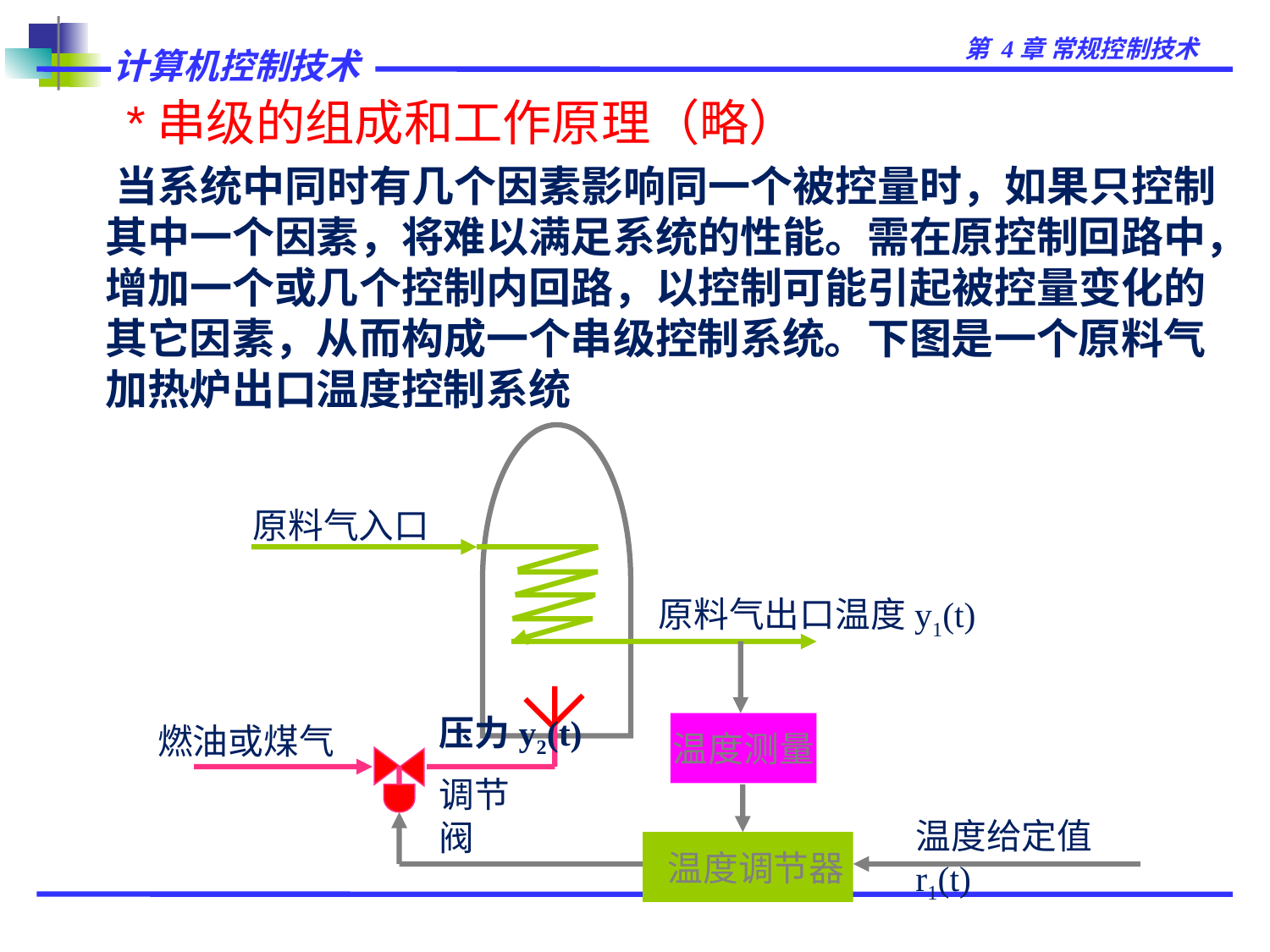

*串级的组成和工作原理（略）
     当系统中同时有几个因素影响同一个被控量时，如果只控制其中一个因素，将难以满足系统的性能。需在原控制回路中，增加一个或几个控制内回路，以控制可能引起被控量变化的其它因素，从而构成一个串级控制系统。下图是一个原料气加热炉出口温度控制系统

温度测量

 温度调节器

原料气入口
原料气出口温度y1(t)

燃油或煤气
调节阀
温度给定值r1(t)
压力y2(t)